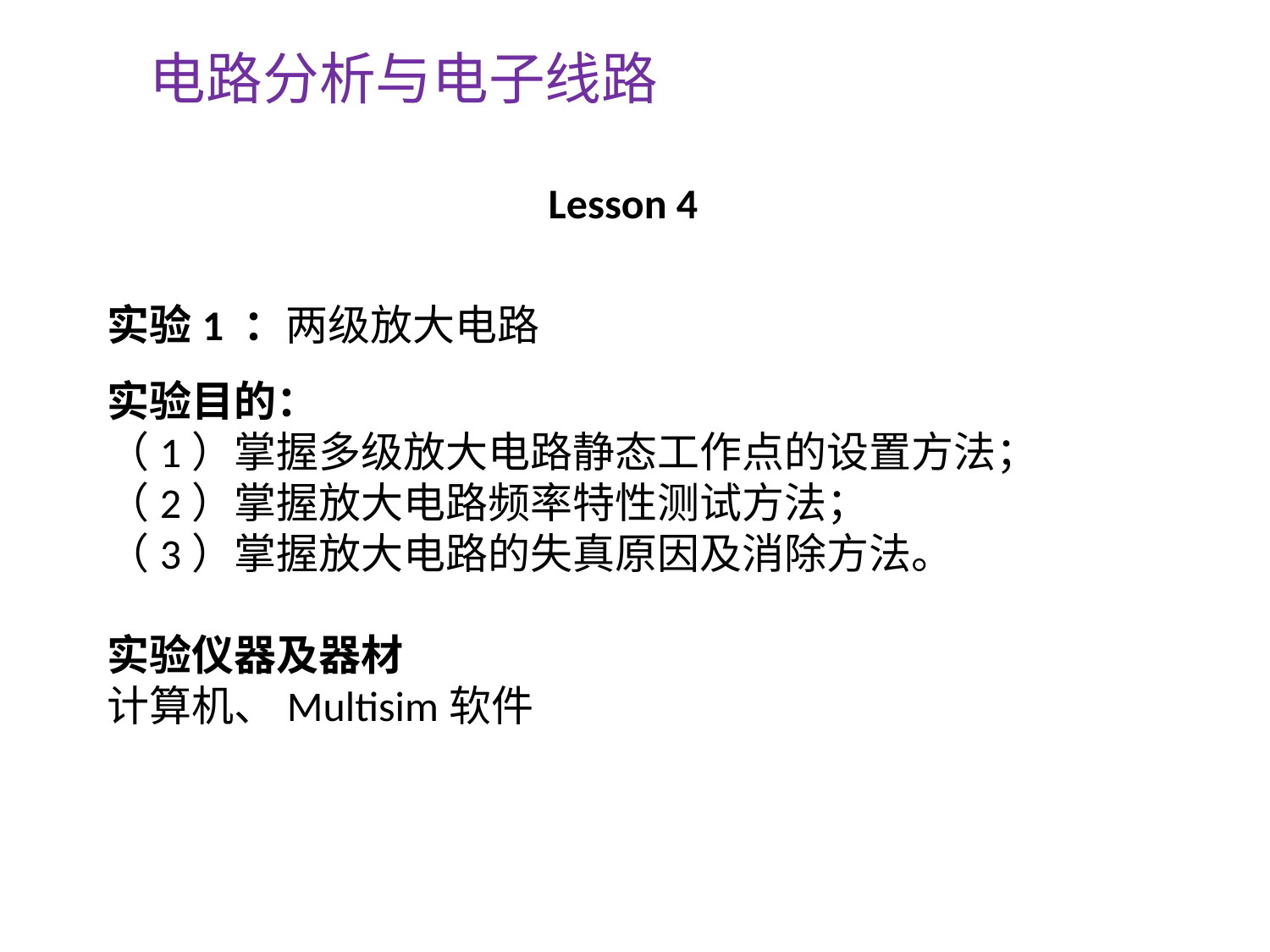

电路分析与电子线路
Lesson 4
实验1 ：两级放大电路
实验目的：
（1）掌握多级放大电路静态工作点的设置方法；
（2）掌握放大电路频率特性测试方法；
（3）掌握放大电路的失真原因及消除方法。

实验仪器及器材
计算机、Multisim软件